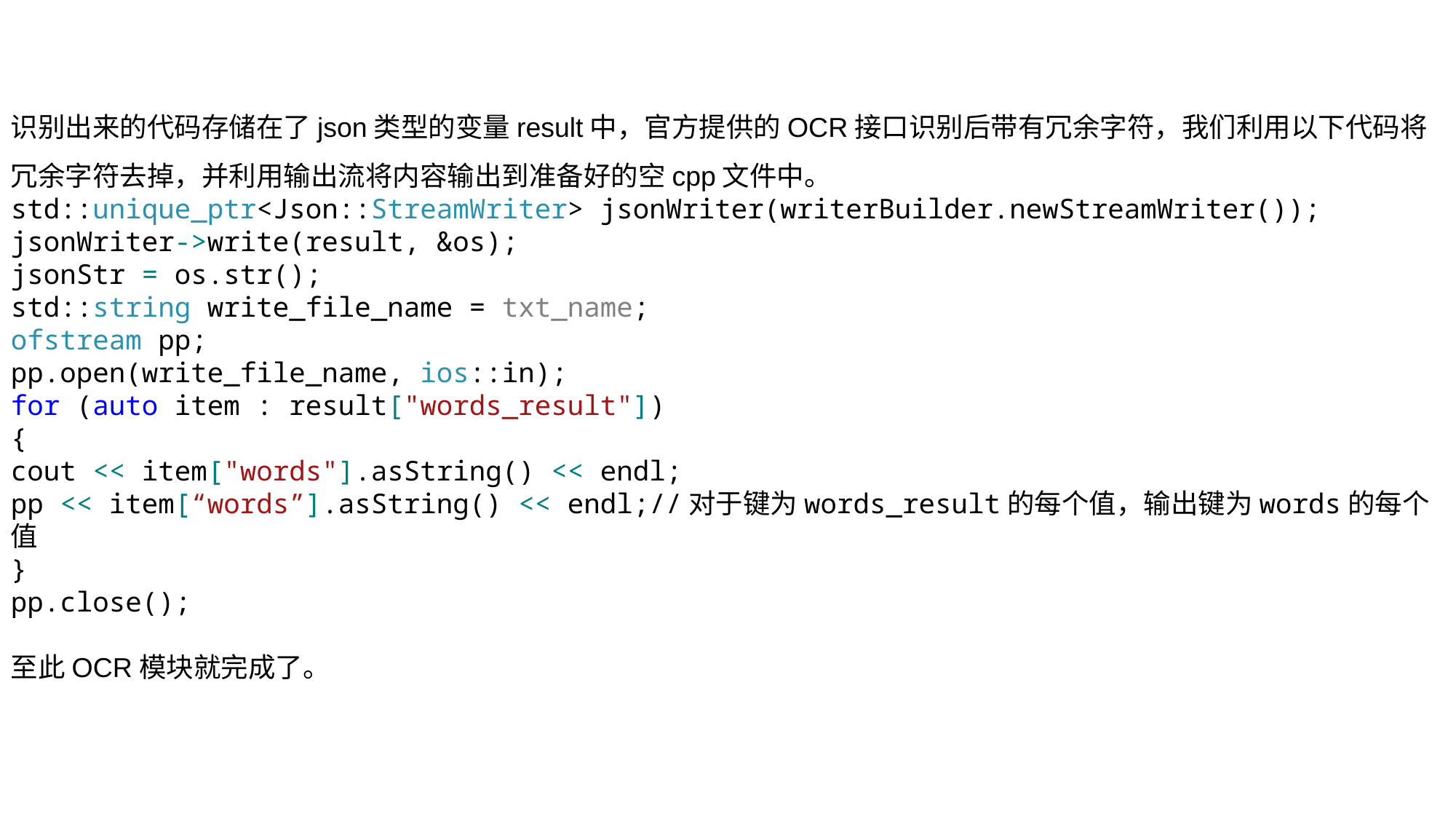

识别出来的代码存储在了json类型的变量result中，官方提供的OCR接口识别后带有冗余字符，我们利用以下代码将冗余字符去掉，并利用输出流将内容输出到准备好的空cpp文件中。
std::unique_ptr<Json::StreamWriter> jsonWriter(writerBuilder.newStreamWriter());
jsonWriter->write(result, &os);
jsonStr = os.str();
std::string write_file_name = txt_name;
ofstream pp;
pp.open(write_file_name, ios::in);
for (auto item : result["words_result"])
{
cout << item["words"].asString() << endl;
pp << item[“words”].asString() << endl;//对于键为words_result的每个值，输出键为words的每个值
}
pp.close();

至此OCR模块就完成了。